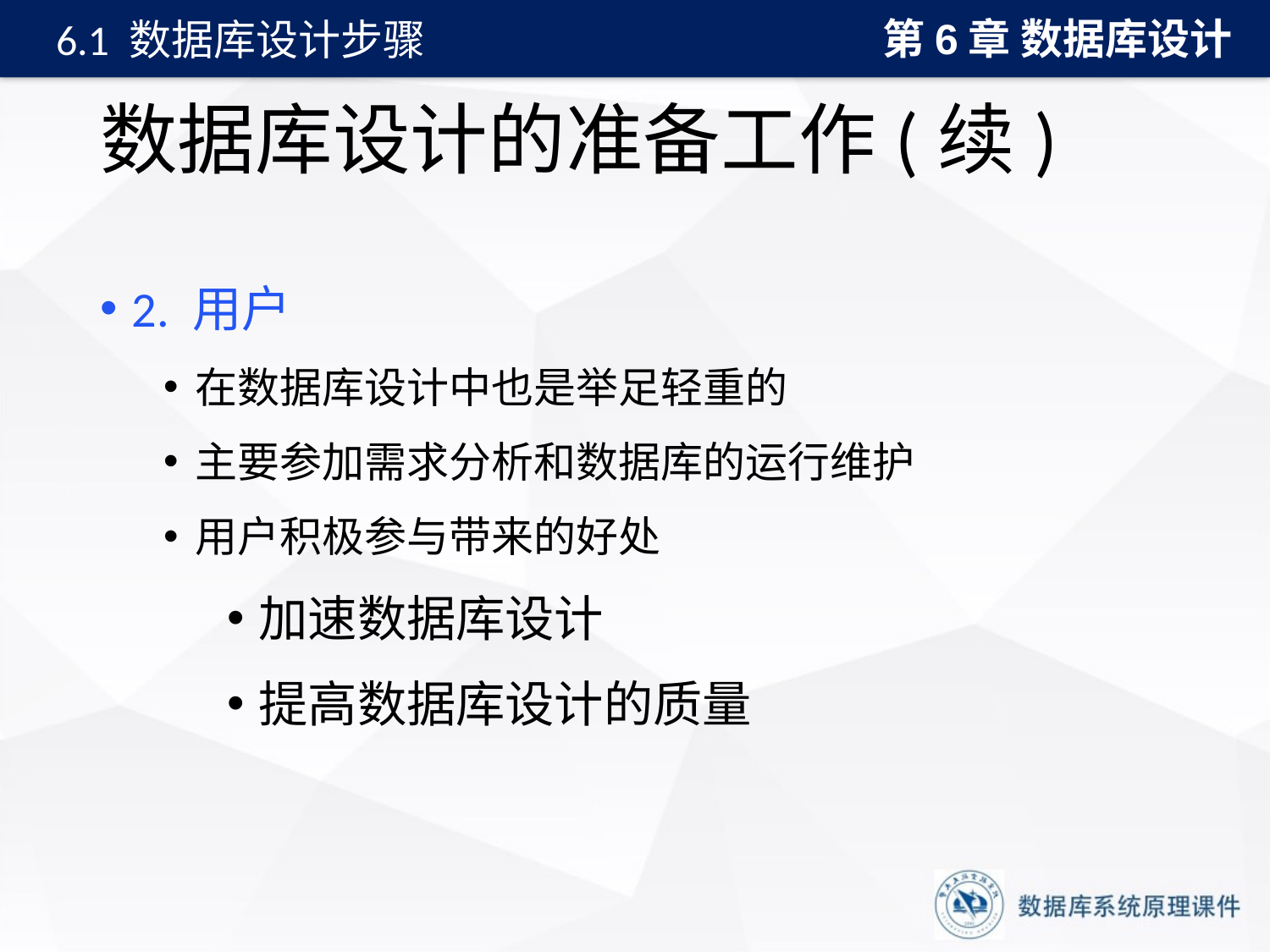

第6章 数据库设计
6.1 数据库设计步骤
# 数据库设计的准备工作(续)
2. 用户
在数据库设计中也是举足轻重的
主要参加需求分析和数据库的运行维护
用户积极参与带来的好处
加速数据库设计
提高数据库设计的质量